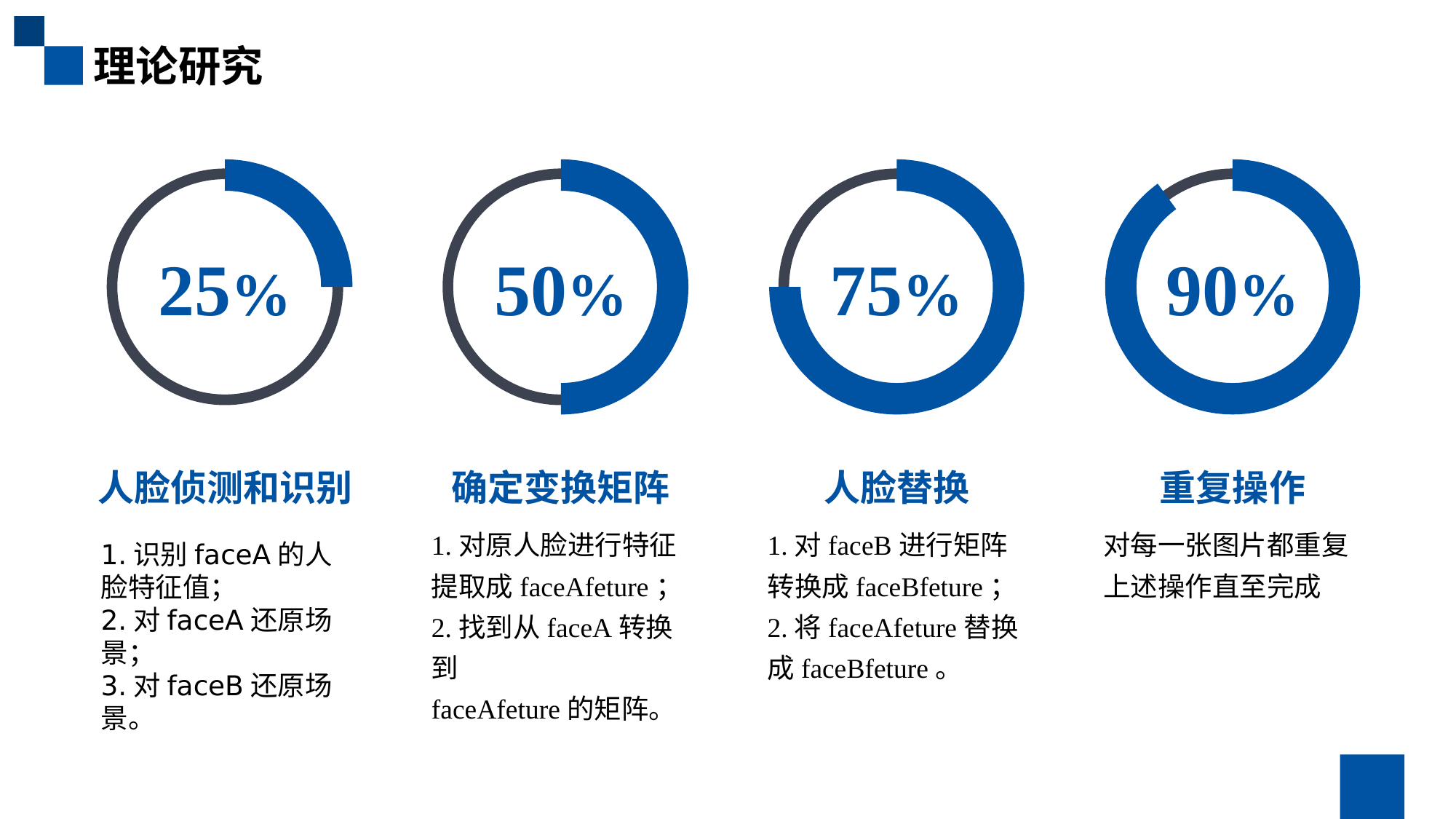

理论研究

25%
50%
75%
90%
人脸侦测和识别
确定变换矩阵
人脸替换
重复操作
1.对原人脸进行特征提取成faceAfeture；
2.找到从faceA转换到
faceAfeture的矩阵。
1.对faceB进行矩阵转换成faceBfeture；
2.将faceAfeture替换成faceBfeture。
对每一张图片都重复上述操作直至完成
1.识别faceA的人脸特征值；
2.对faceA还原场景；
3.对faceB还原场景。
11